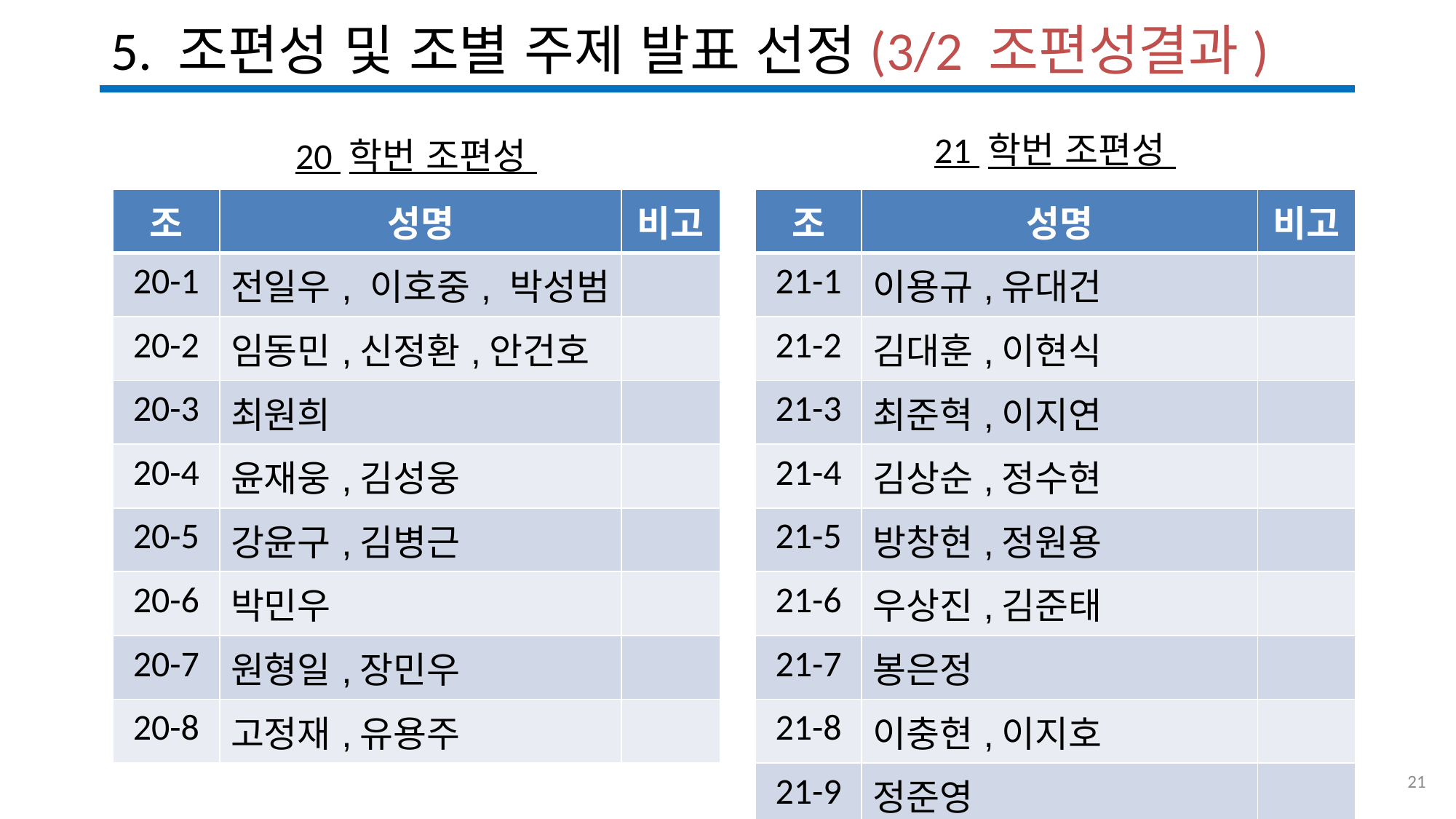

# 5. 조편성 및 조별 주제 발표 선정(3/2 조편성결과)
21 학번 조편성
20 학번 조편성
| 조 | 성명 | 비고 |
| --- | --- | --- |
| 20-1 | 전일우, 이호중, 박성범 |  |
| 20-2 | 임동민,신정환,안건호 |  |
| 20-3 | 최원희 |  |
| 20-4 | 윤재웅,김성웅 |  |
| 20-5 | 강윤구,김병근 |  |
| 20-6 | 박민우 |  |
| 20-7 | 원형일,장민우 |  |
| 20-8 | 고정재,유용주 |  |
| 조 | 성명 | 비고 |
| --- | --- | --- |
| 21-1 | 이용규,유대건 |  |
| 21-2 | 김대훈,이현식 |  |
| 21-3 | 최준혁,이지연 |  |
| 21-4 | 김상순,정수현 |  |
| 21-5 | 방창현,정원용 |  |
| 21-6 | 우상진,김준태 |  |
| 21-7 | 봉은정 |  |
| 21-8 | 이충현,이지호 |  |
| 21-9 | 정준영 |  |
21